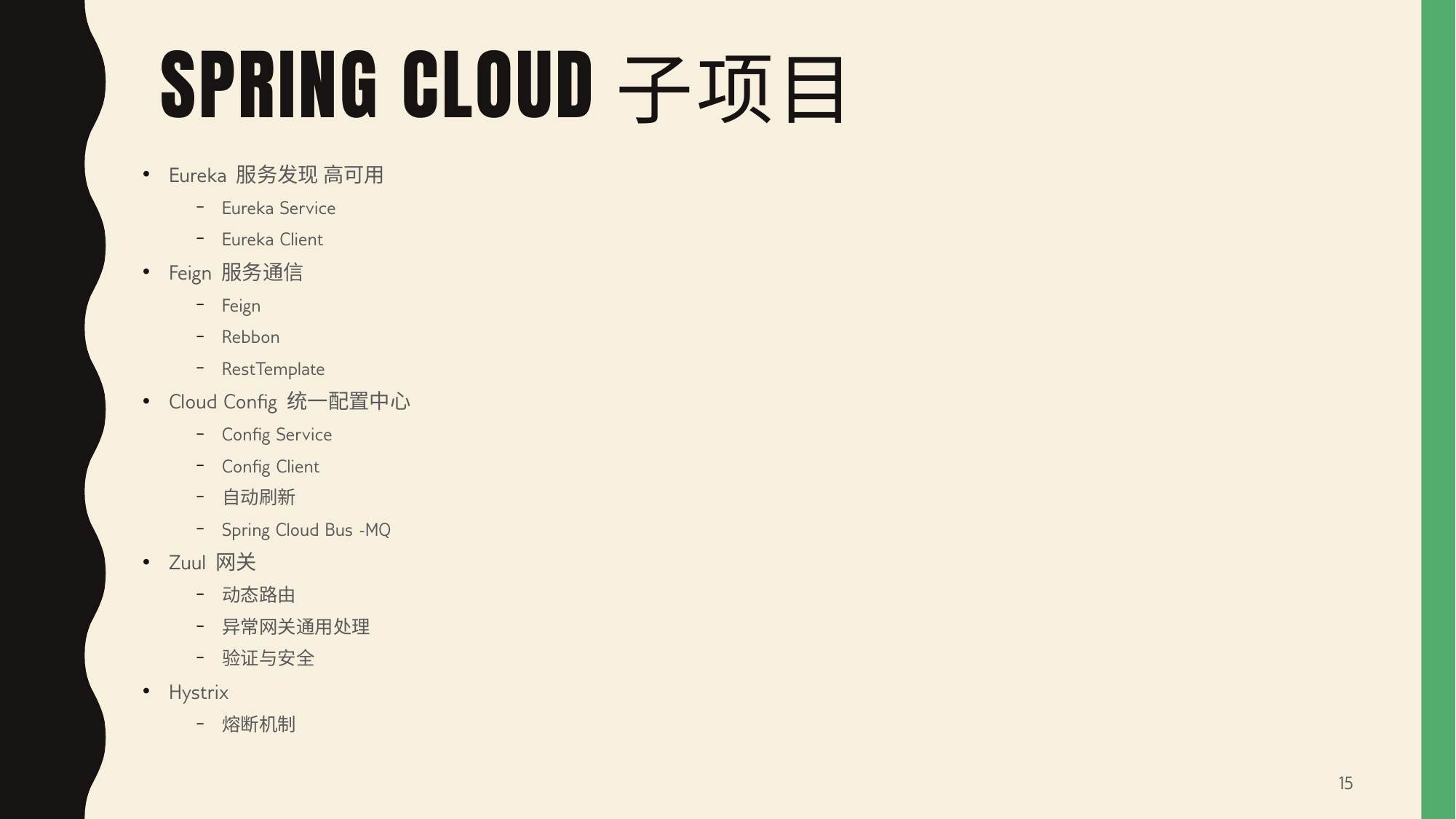

# Spring Cloud子项目
Eureka 服务发现 高可用
Eureka Service
Eureka Client
Feign 服务通信
Feign
Rebbon
RestTemplate
Cloud Config 统一配置中心
Config Service
Config Client
自动刷新
Spring Cloud Bus -MQ
Zuul 网关
动态路由
异常网关通用处理
验证与安全
Hystrix
熔断机制
15